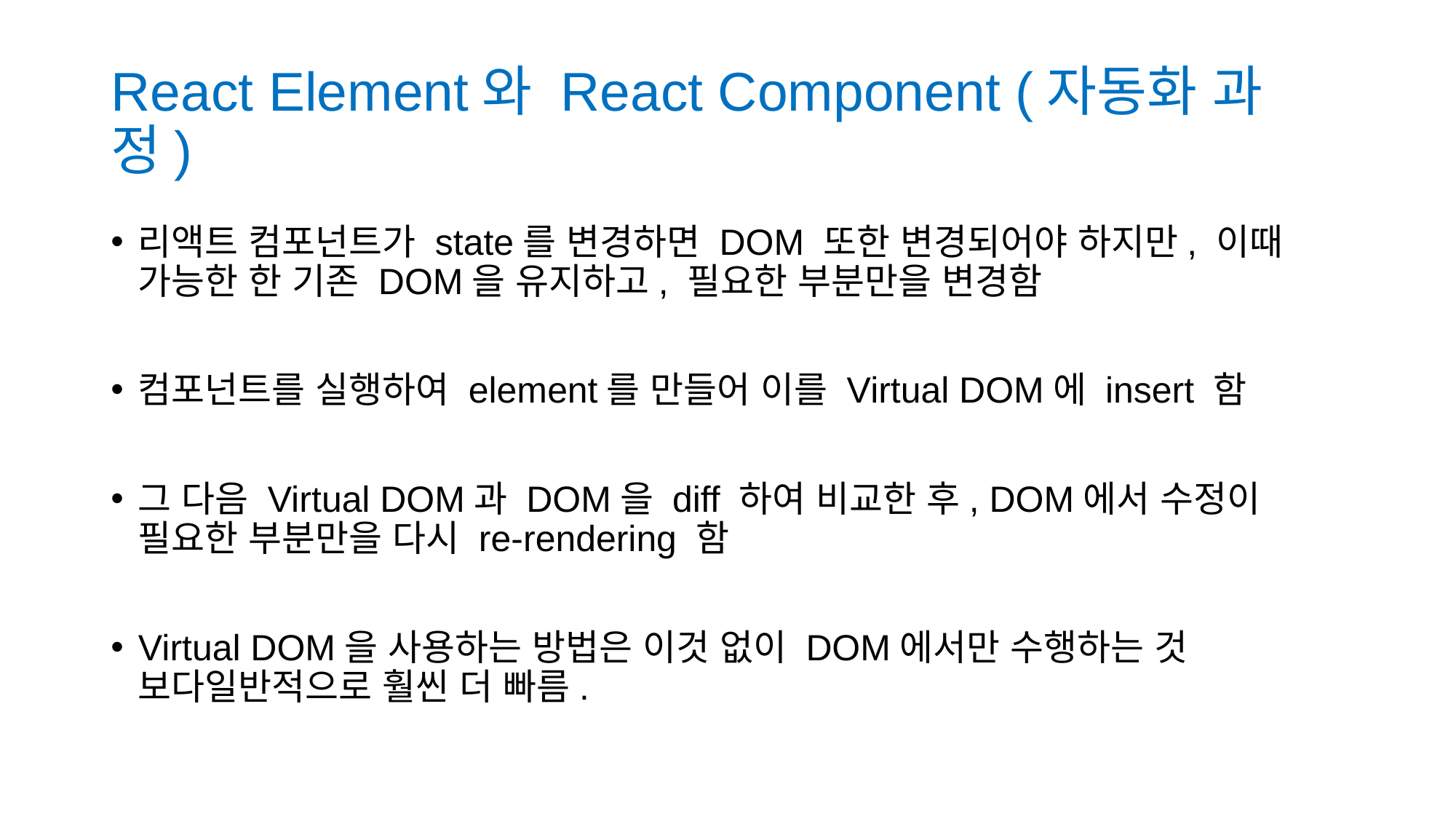

# React Element와 React Component (자동화 과정)
리액트 컴포넌트가 state를 변경하면 DOM 또한 변경되어야 하지만, 이때 가능한 한 기존 DOM을 유지하고, 필요한 부분만을 변경함

컴포넌트를 실행하여 element를 만들어 이를 Virtual DOM에 insert 함

그 다음 Virtual DOM과 DOM을 diff 하여 비교한 후, DOM에서 수정이 필요한 부분만을 다시 re-rendering 함

Virtual DOM을 사용하는 방법은 이것 없이 DOM에서만 수행하는 것 보다일반적으로 훨씬 더 빠름.